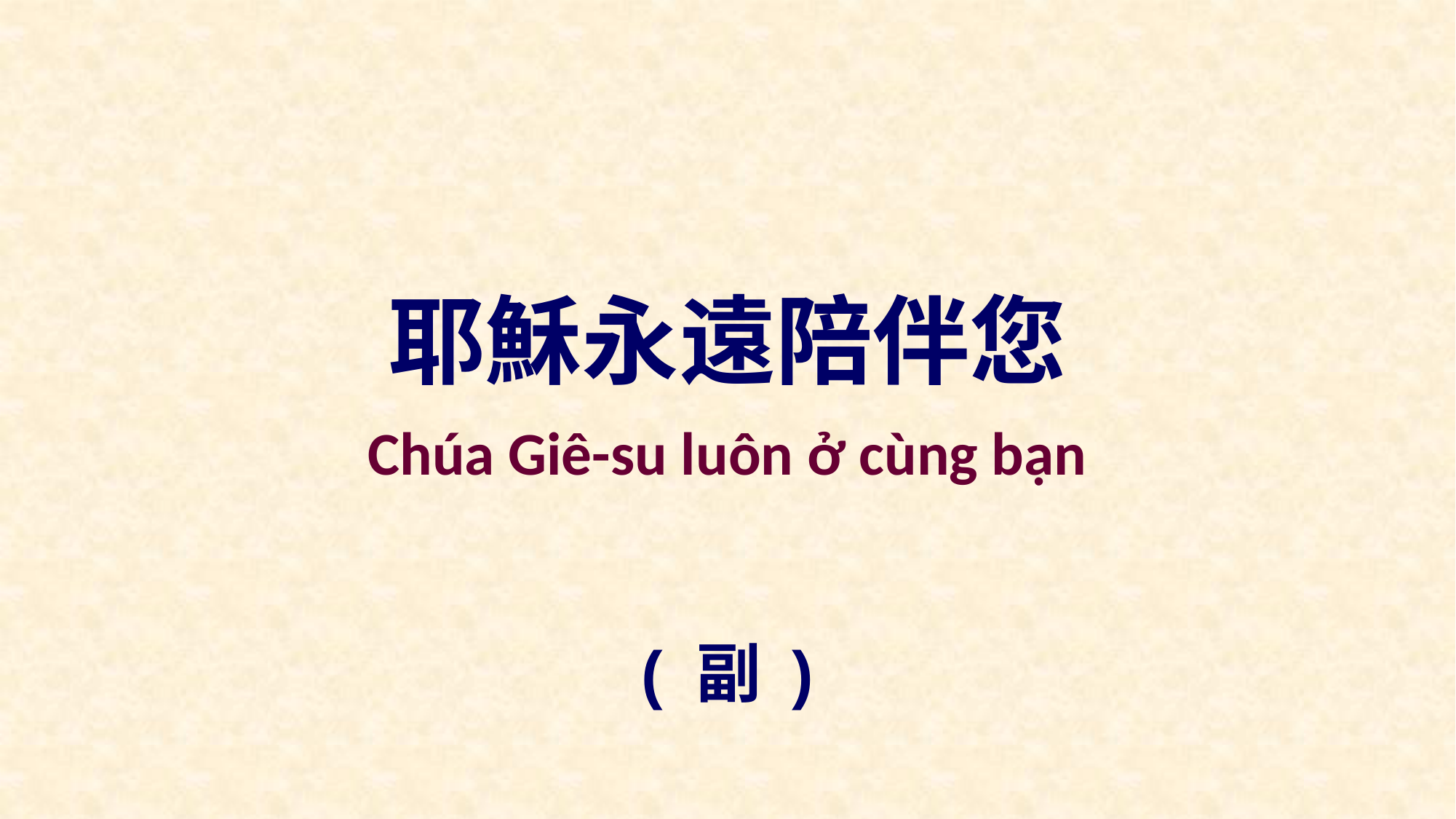

耶穌永遠陪伴您
Chúa Giê-su luôn ở cùng bạn
( 副 )